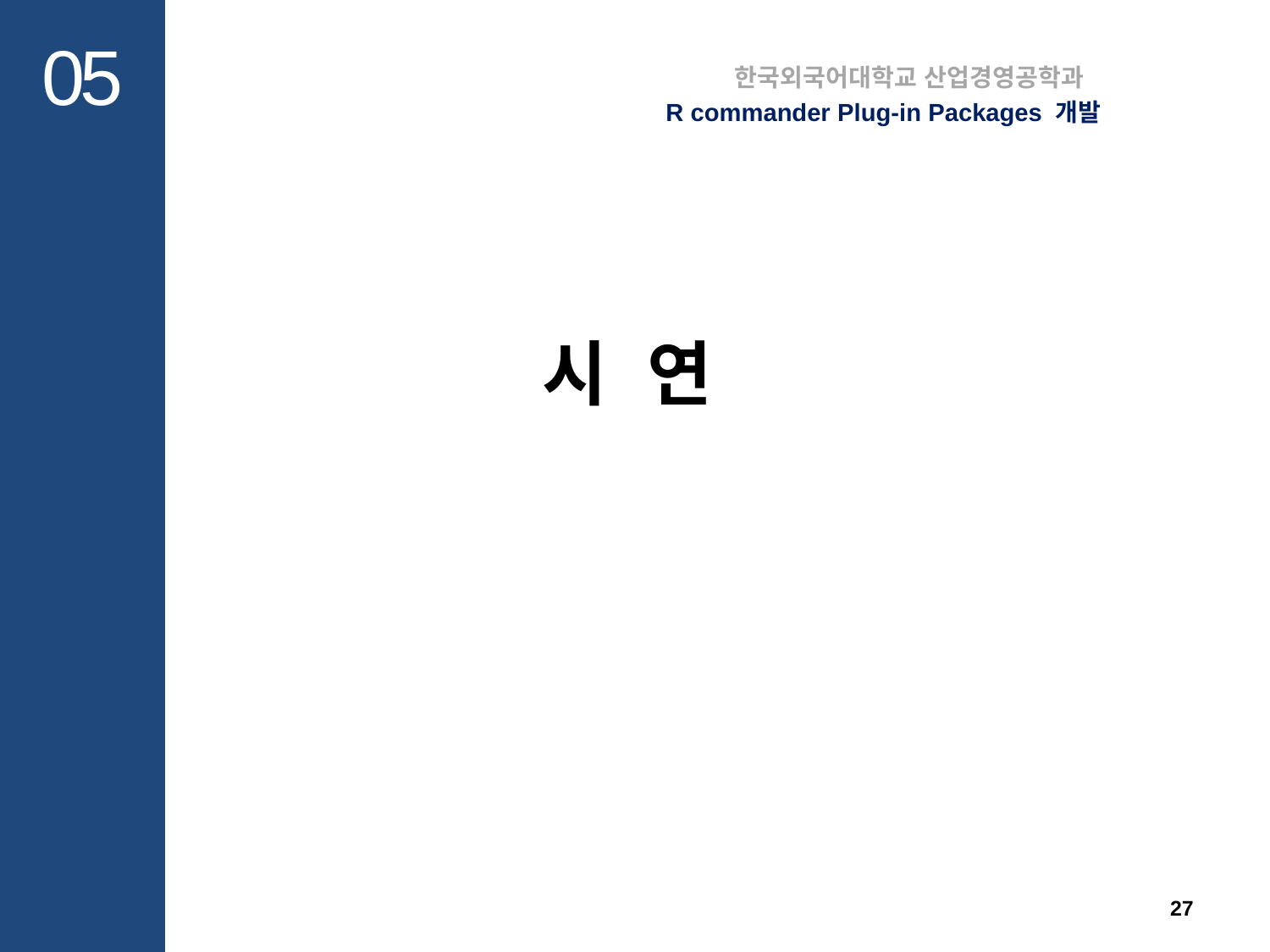

05
한국외국어대학교 산업경영공학과
R commander Plug-in Packages 개발
시 연
27